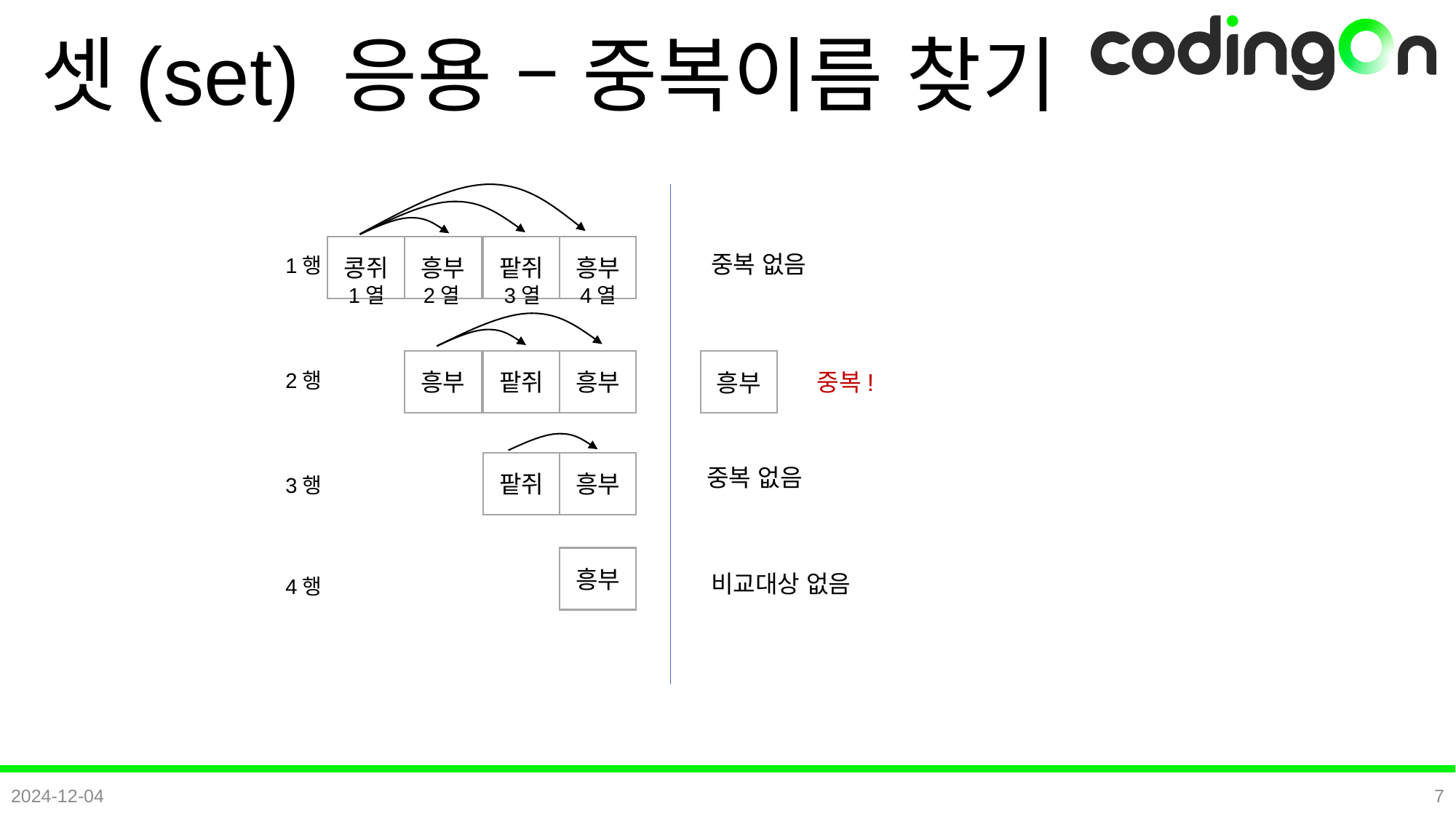

# 셋(set) 응용 – 중복이름 찾기

콩쥐
흥부
팥쥐
흥부
중복 없음
1행
1열
2열
3열
4열

흥부
팥쥐
흥부
흥부
2행
중복!

팥쥐
흥부
중복 없음
3행
흥부
비교대상 없음
4행
2024-12-04
7